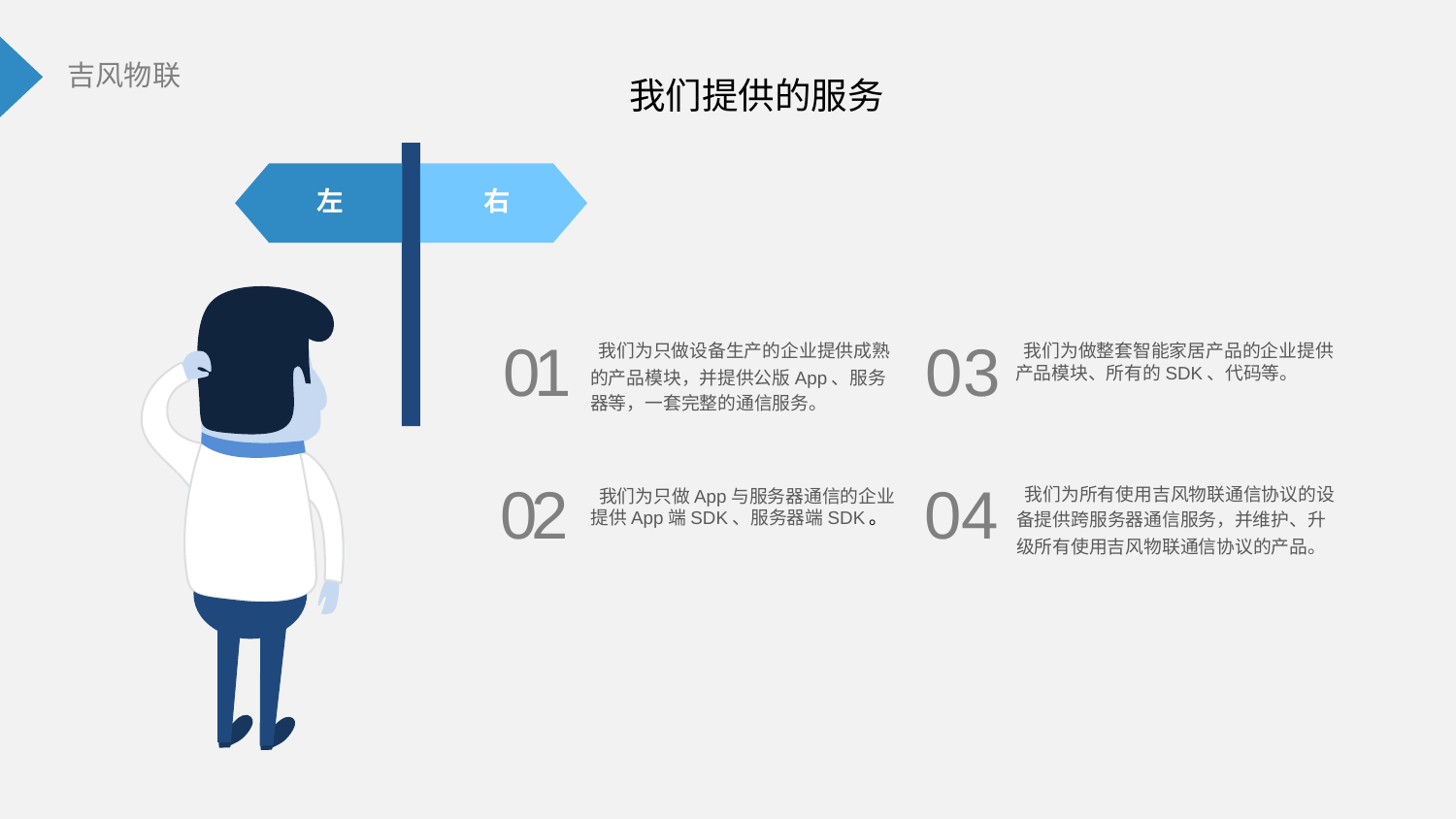

我们提供的服务

右
左

01
03
 我们为只做设备生产的企业提供成熟的产品模块，并提供公版App、服务器等，一套完整的通信服务。
 我们为做整套智能家居产品的企业提供产品模块、所有的SDK、代码等。
02
04
 我们为所有使用吉风物联通信协议的设备提供跨服务器通信服务，并维护、升级所有使用吉风物联通信协议的产品。
 我们为只做App与服务器通信的企业提供App端SDK、服务器端SDK。